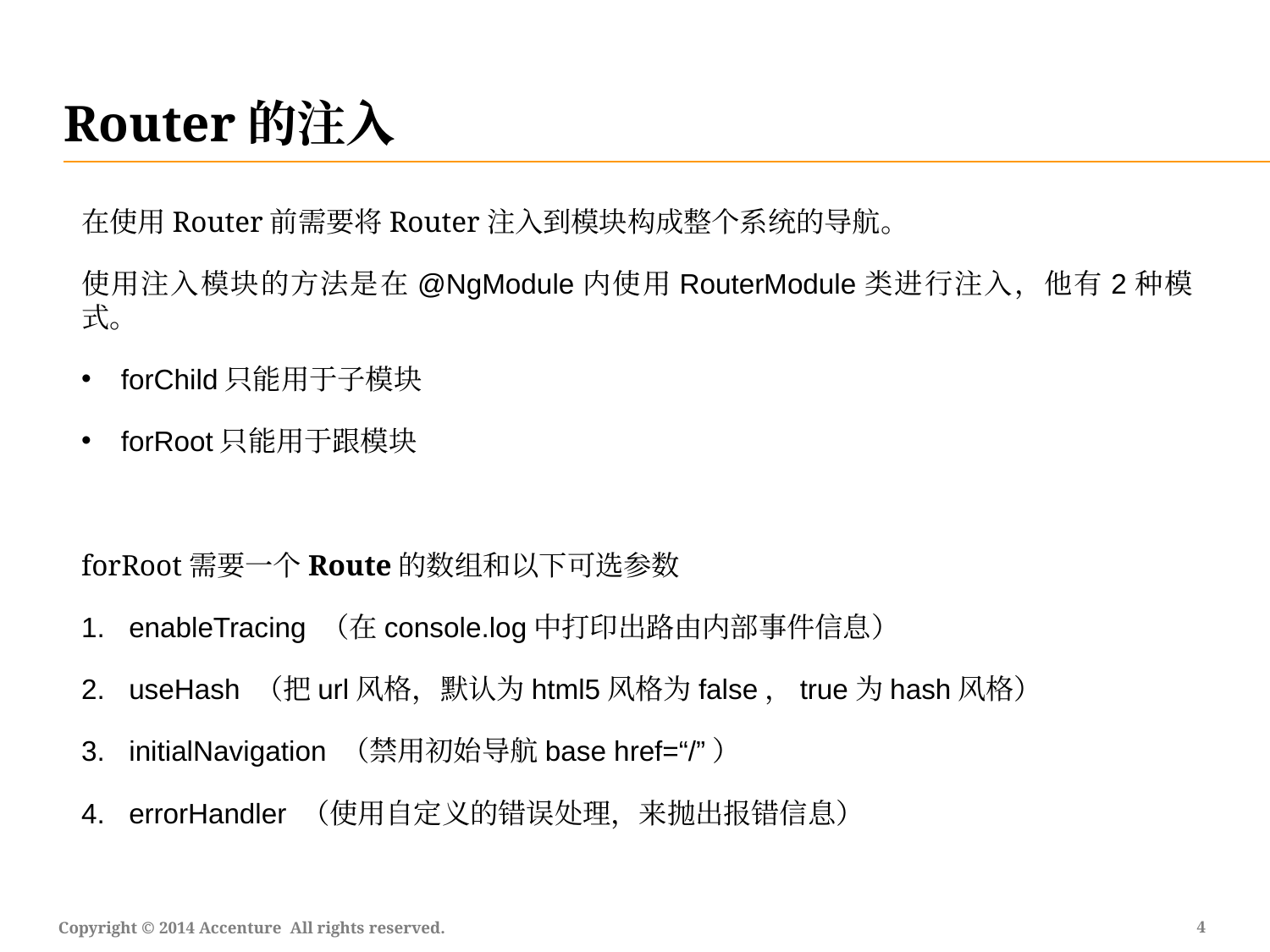

# Router的注入
在使用Router前需要将Router注入到模块构成整个系统的导航。
使用注入模块的方法是在@NgModule内使用RouterModule类进行注入，他有2种模式。
forChild只能用于子模块
forRoot只能用于跟模块

forRoot需要一个Route的数组和以下可选参数
enableTracing （在console.log中打印出路由内部事件信息）
useHash （把url风格，默认为html5风格为false，true为hash风格）
initialNavigation （禁用初始导航base href=“/”）
errorHandler （使用自定义的错误处理，来抛出报错信息）

4
Copyright © 2014 Accenture  All rights reserved.